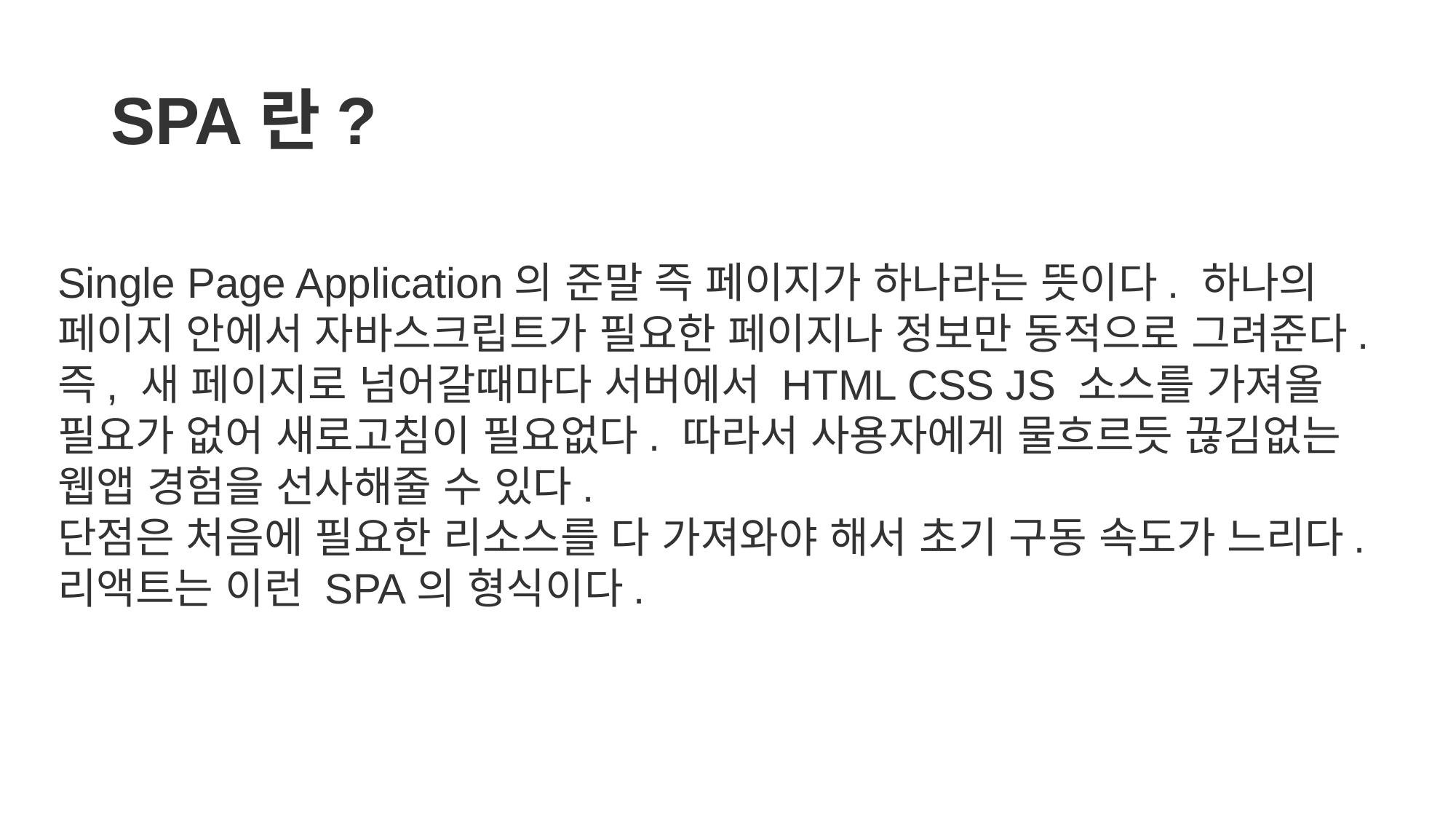

# SPA란?
Single Page Application의 준말 즉 페이지가 하나라는 뜻이다. 하나의 페이지 안에서 자바스크립트가 필요한 페이지나 정보만 동적으로 그려준다. 즉, 새 페이지로 넘어갈때마다 서버에서 HTML CSS JS 소스를 가져올 필요가 없어 새로고침이 필요없다. 따라서 사용자에게 물흐르듯 끊김없는 웹앱 경험을 선사해줄 수 있다.
단점은 처음에 필요한 리소스를 다 가져와야 해서 초기 구동 속도가 느리다.
리액트는 이런 SPA의 형식이다.